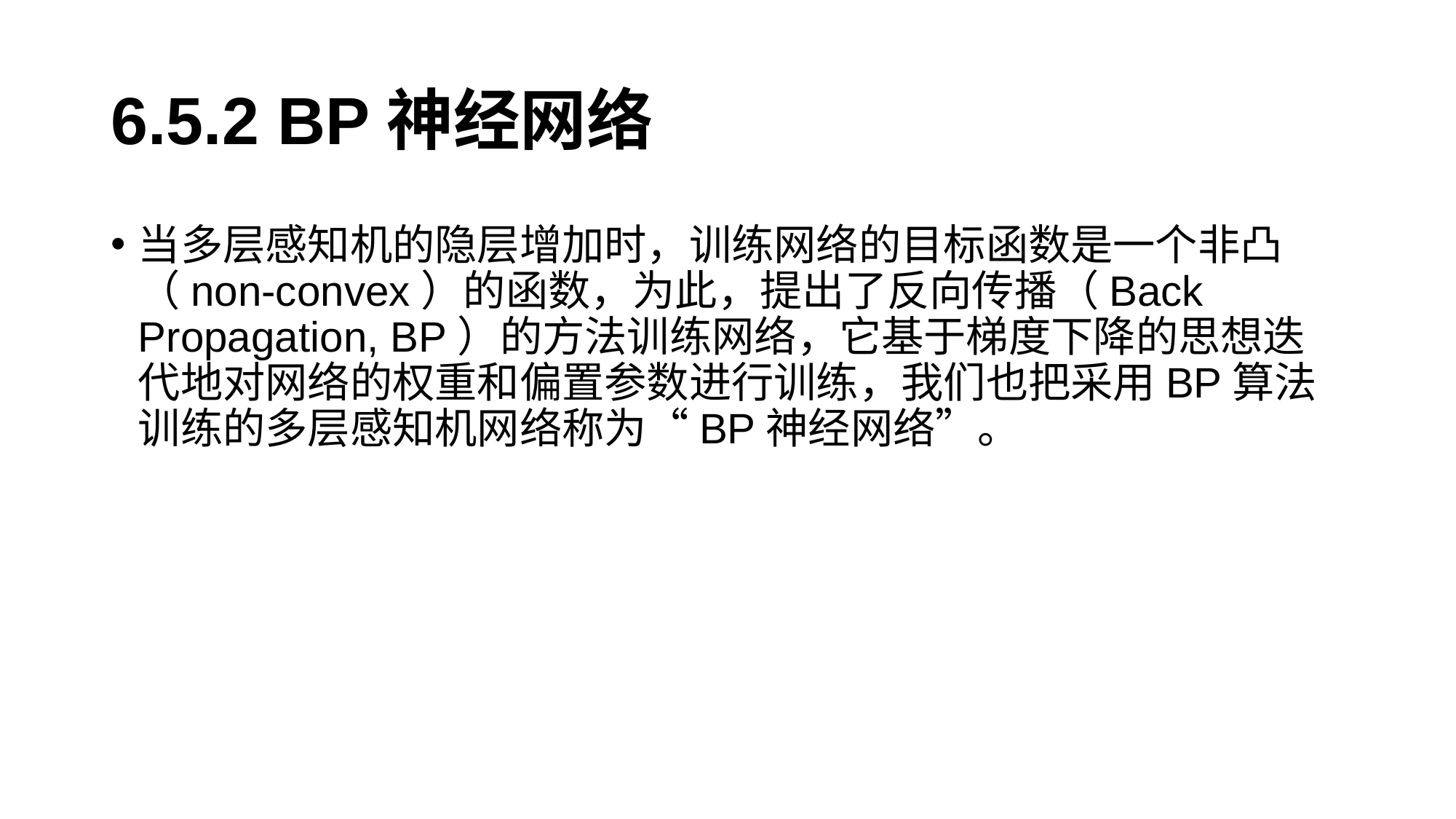

# 6.5.2 BP神经网络
当多层感知机的隐层增加时，训练网络的目标函数是一个非凸（non-convex）的函数，为此，提出了反向传播（Back Propagation, BP）的方法训练网络，它基于梯度下降的思想迭代地对网络的权重和偏置参数进行训练，我们也把采用BP算法训练的多层感知机网络称为“BP神经网络”。